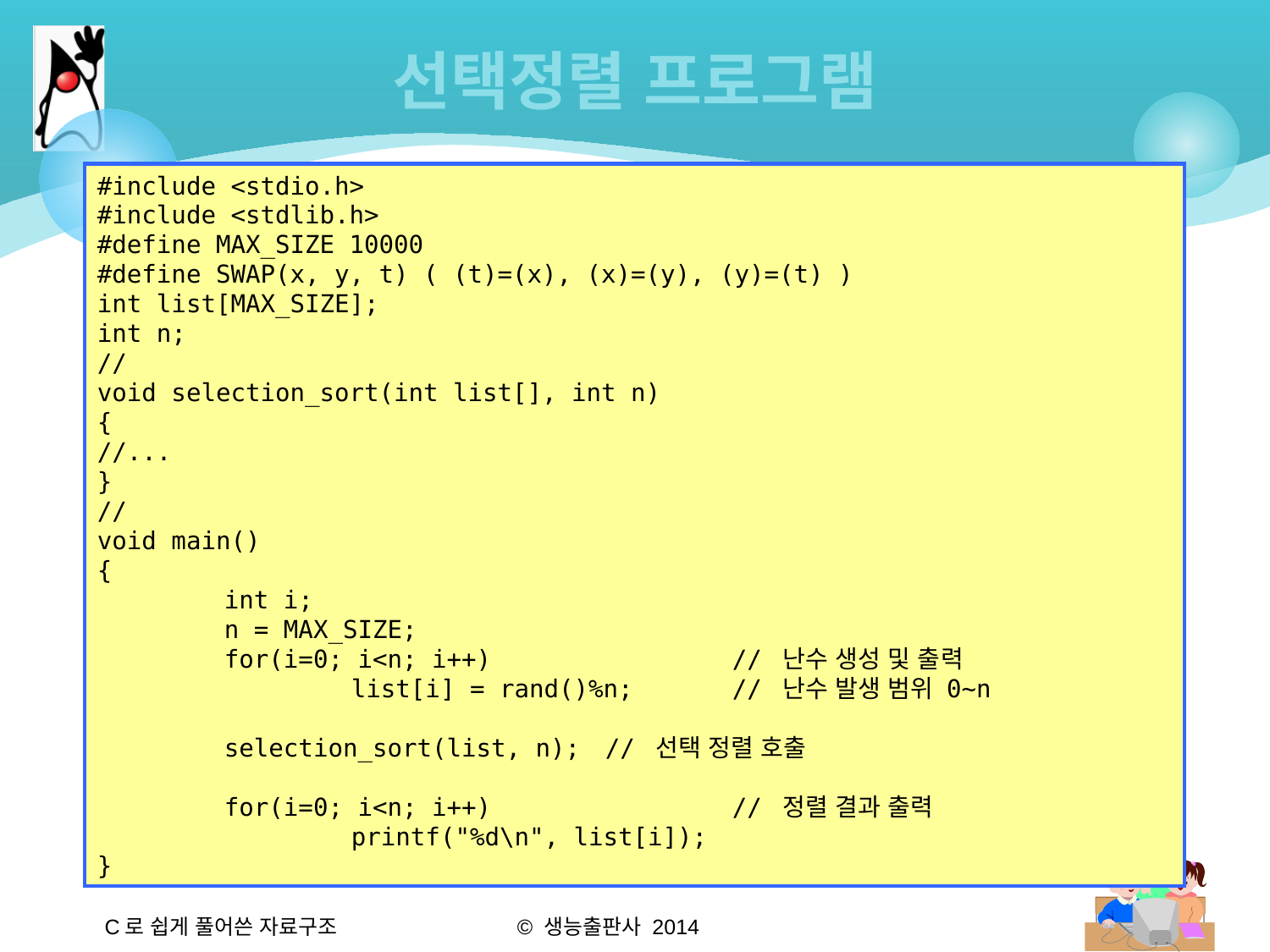

# 선택정렬 프로그램
#include <stdio.h>
#include <stdlib.h>
#define MAX_SIZE 10000
#define SWAP(x, y, t) ( (t)=(x), (x)=(y), (y)=(t) )
int list[MAX_SIZE];
int n;
//
void selection_sort(int list[], int n)
{
//...
}
//
void main()
{
	int i;
	n = MAX_SIZE;
	for(i=0; i<n; i++) 		// 난수 생성 및 출력
		list[i] = rand()%n; 	// 난수 발생 범위 0~n

	selection_sort(list, n); 	// 선택 정렬 호출

	for(i=0; i<n; i++) 		// 정렬 결과 출력
		printf("%d\n", list[i]);
}